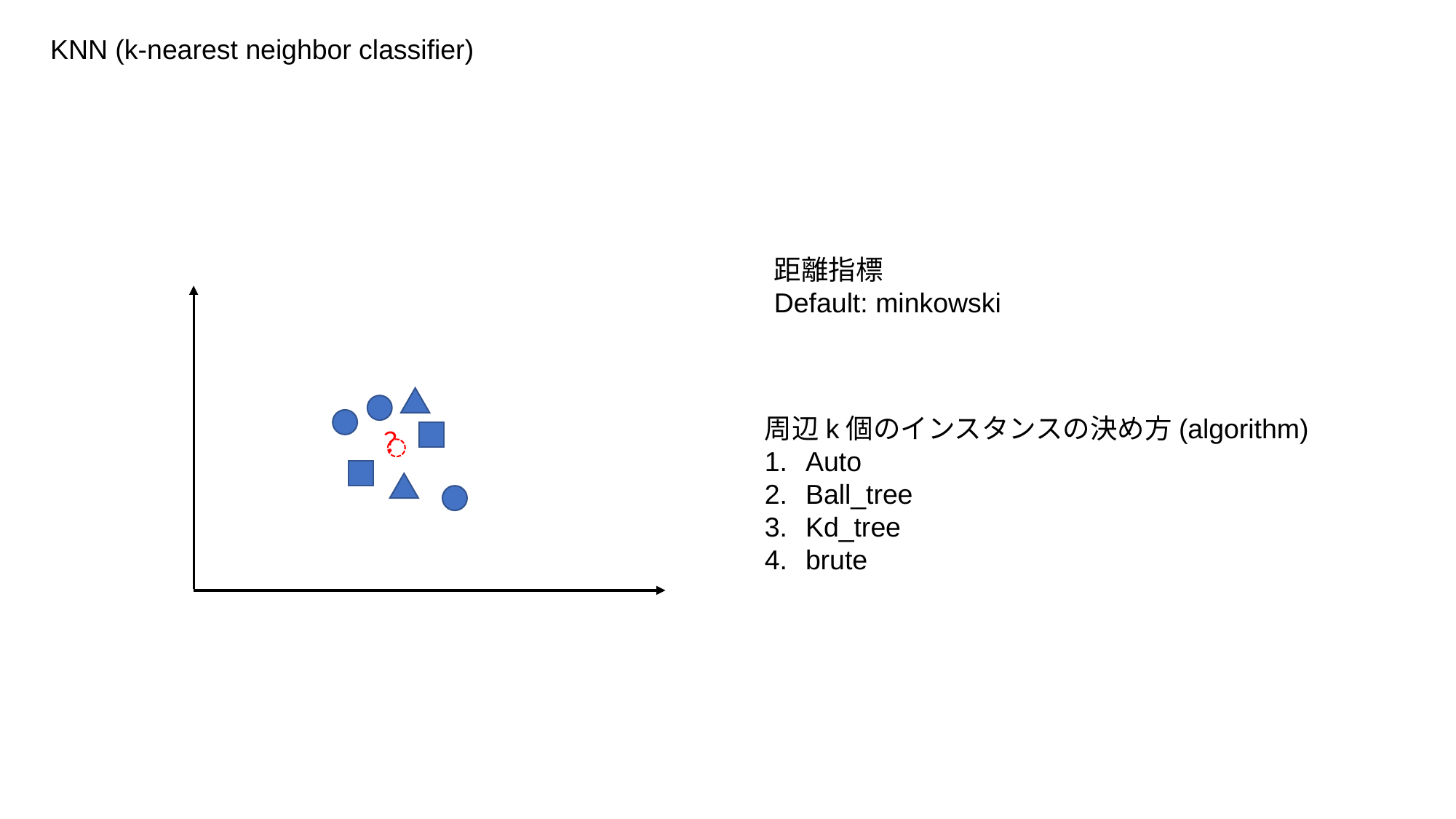

KNN (k-nearest neighbor classifier)
距離指標
Default: minkowski

？

周辺k個のインスタンスの決め方(algorithm)
Auto
Ball_tree
Kd_tree
brute